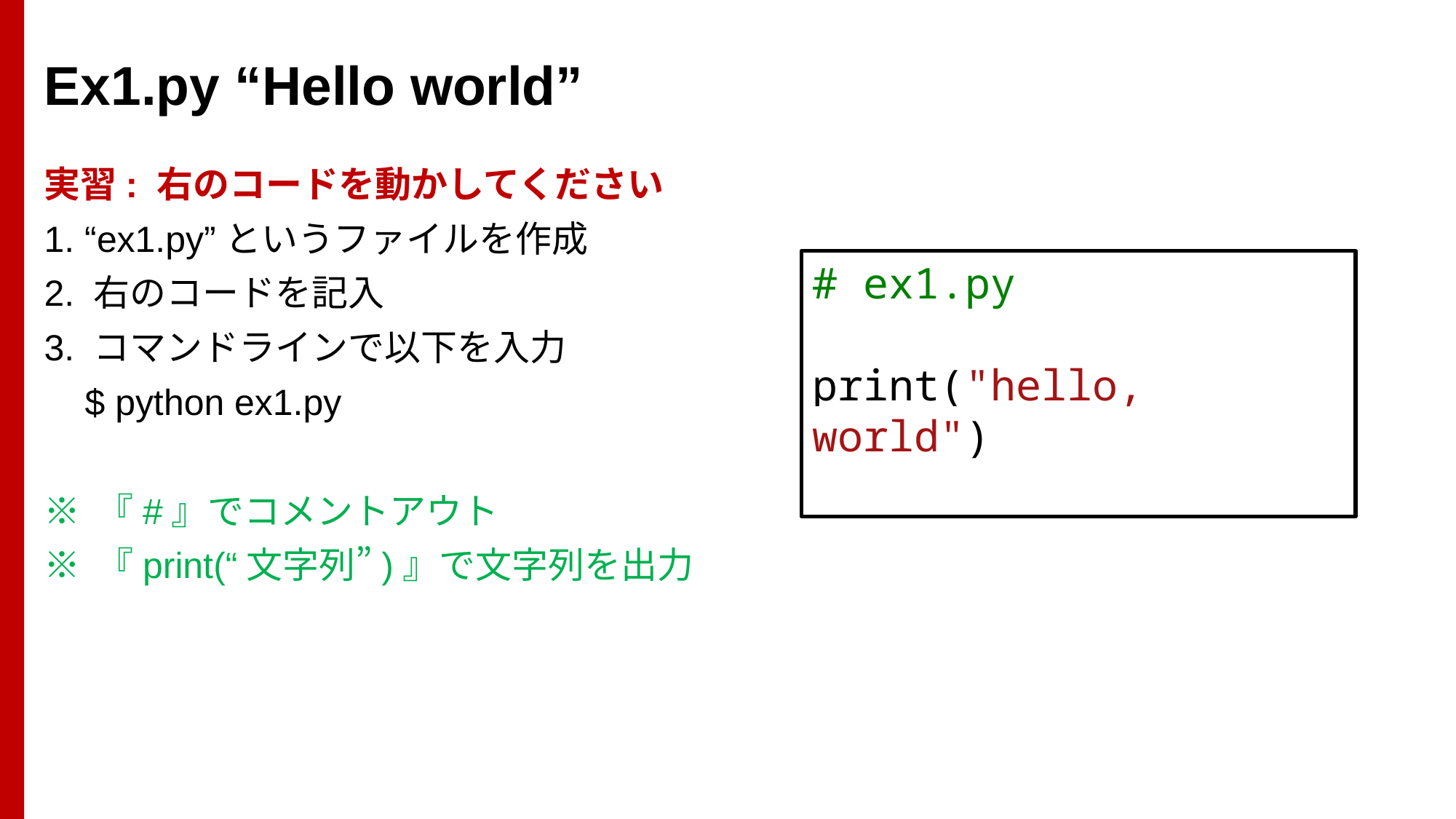

# Ex1.py “Hello world”
実習: 右のコードを動かしてください
1. “ex1.py”というファイルを作成
2. 右のコードを記入
3. コマンドラインで以下を入力
    $ python ex1.py

※ 『#』でコメントアウト
※ 『print(“文字列”)』で文字列を出力
# ex1.py

print("hello, world")